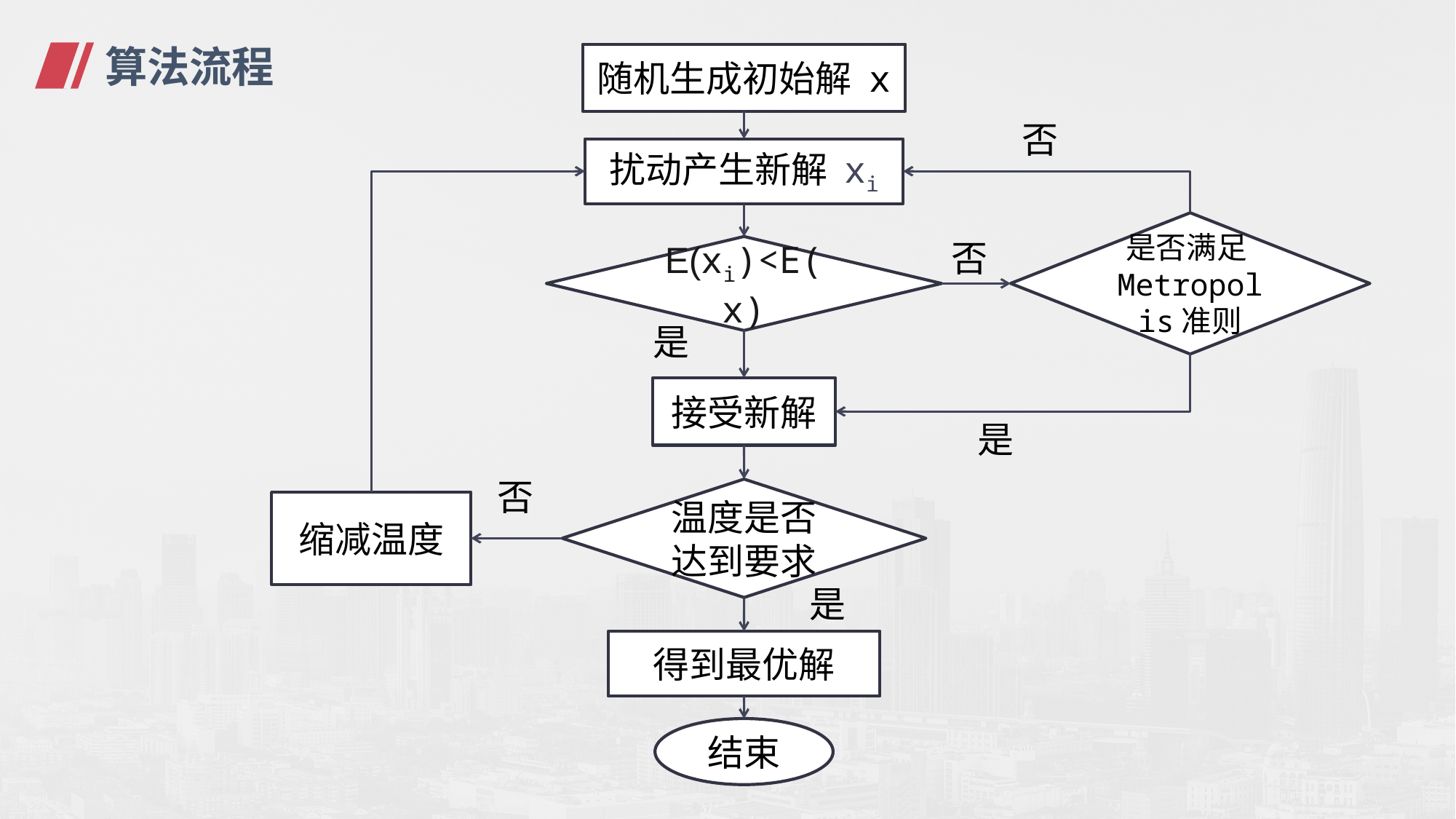

# 算法流程
随机生成初始解 x
否
扰动产生新解 xi
是否满足Metropolis准则
否
E(xi)<E(x)
是
接受新解
是
否
温度是否达到要求
缩减温度
是
得到最优解
结束